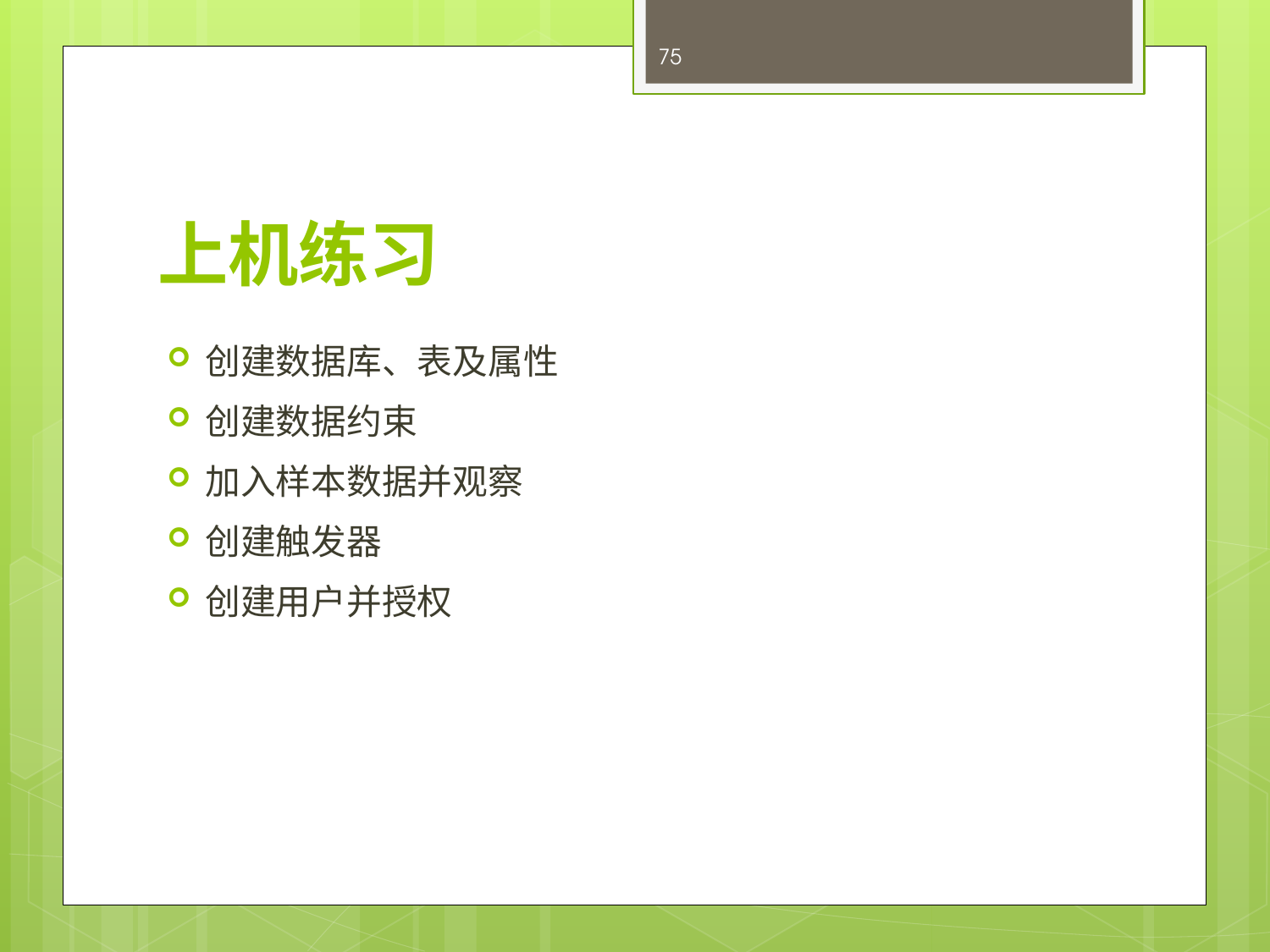

75
# 上机练习
创建数据库、表及属性
创建数据约束
加入样本数据并观察
创建触发器
创建用户并授权